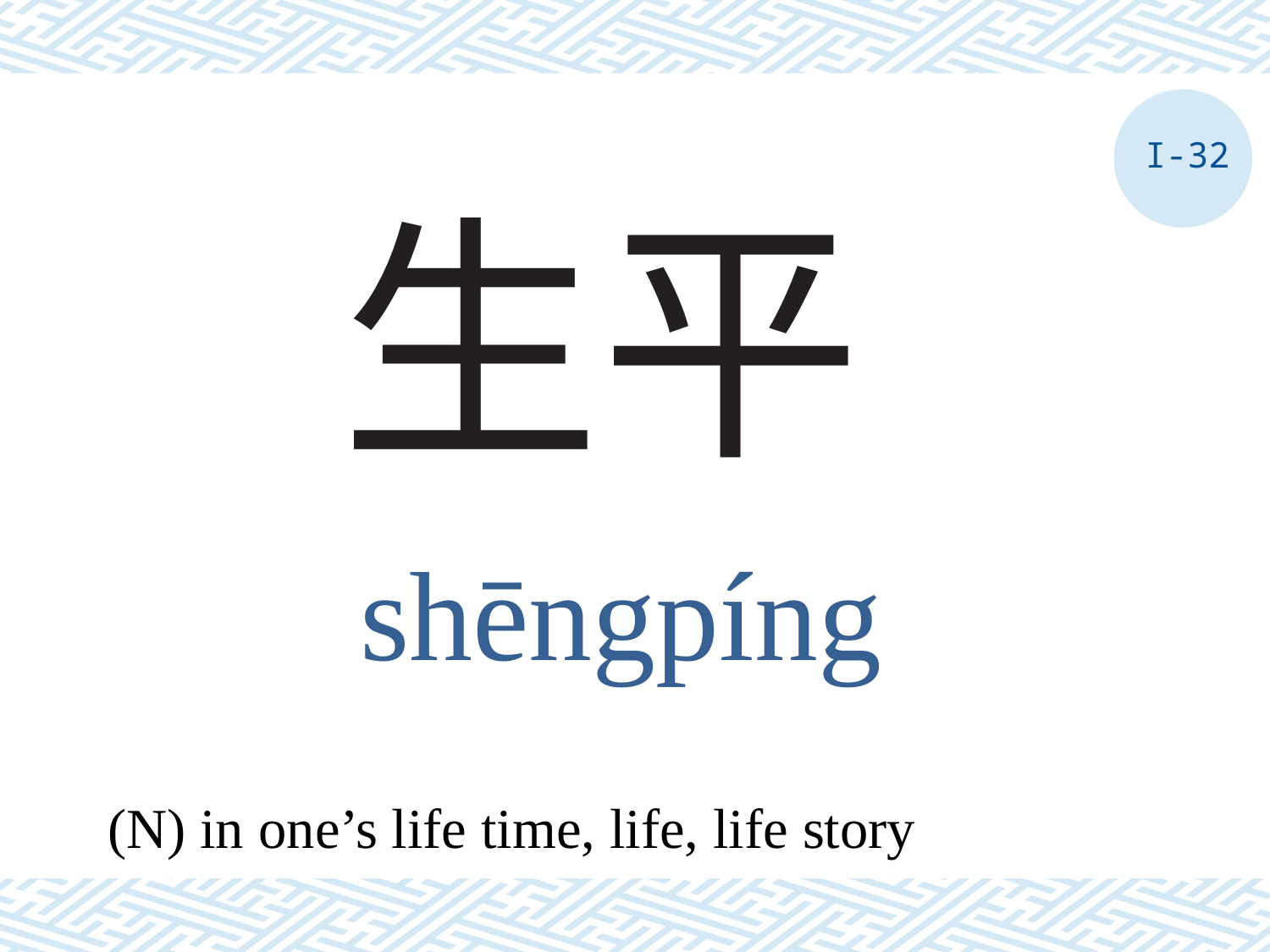

I-32

# 生平
shēngpíng
(N) in one’s life time, life, life story